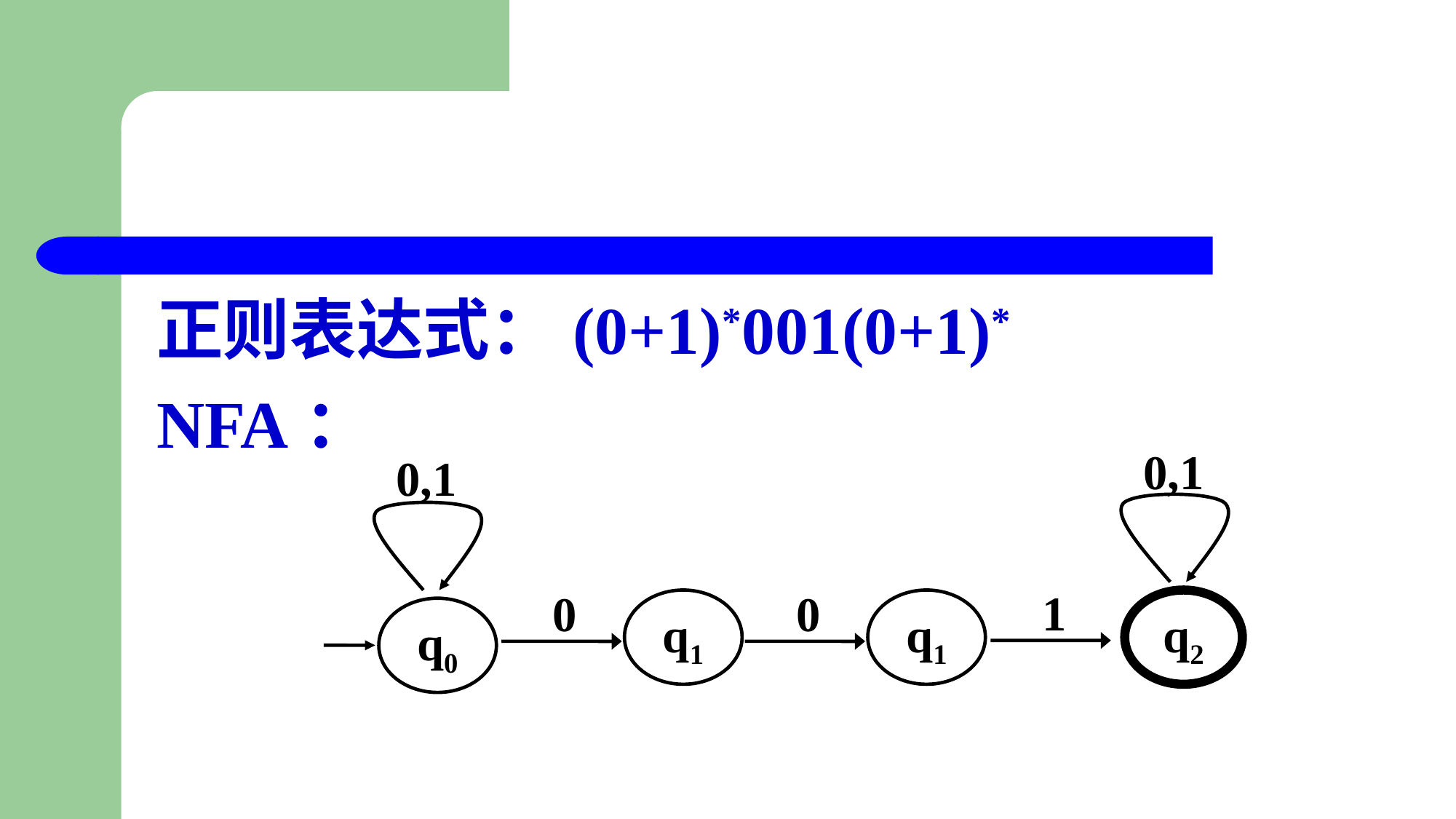

#
正则表达式：(0+1)*001(0+1)*
NFA：

0,1
0,1

1
0
0
q1
q1
q2
q0